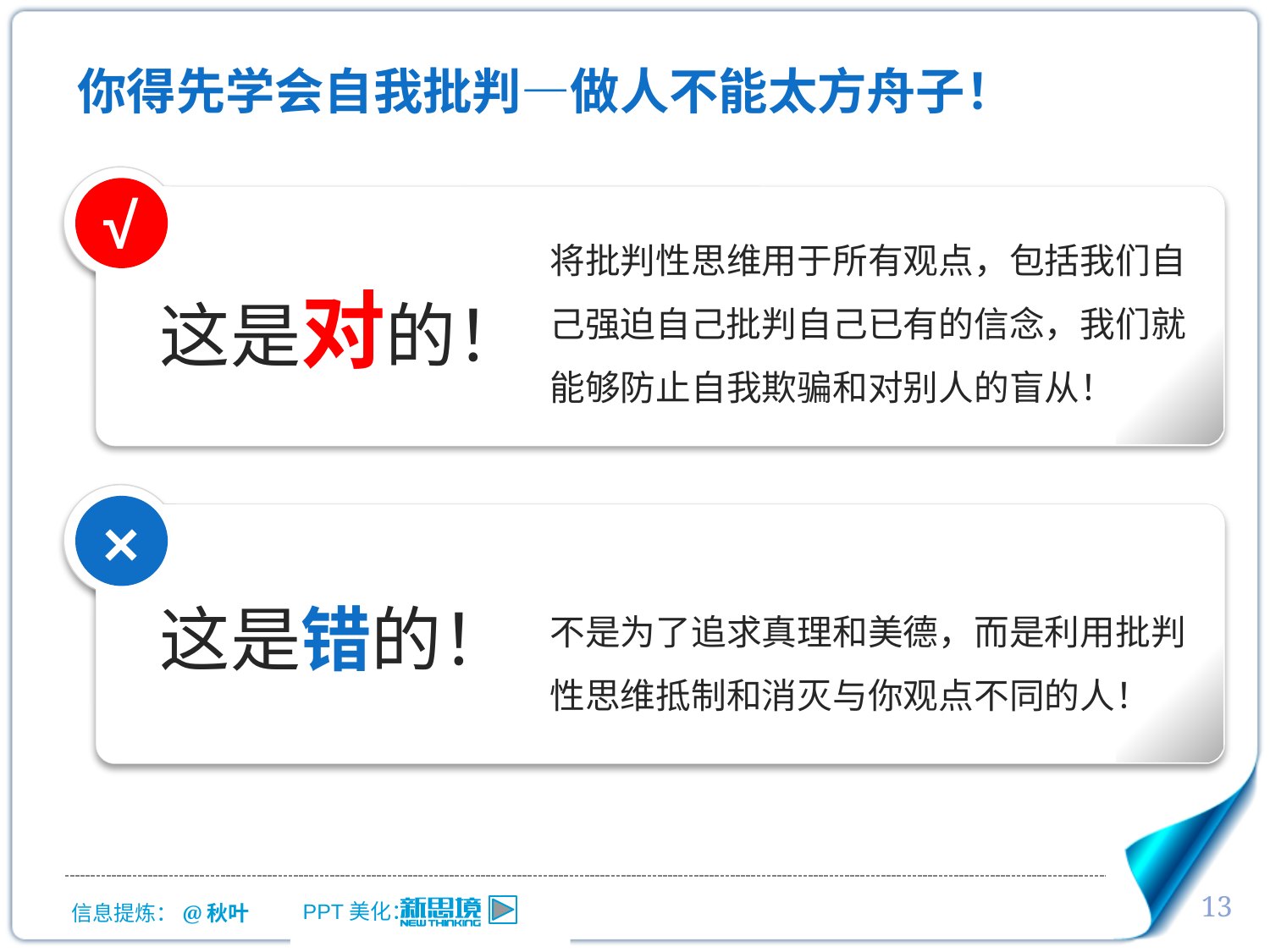

你得先学会自我批判—做人不能太方舟子！

√

将批判性思维用于所有观点，包括我们自己强迫自己批判自己已有的信念，我们就能够防止自我欺骗和对别人的盲从！
这是对的！

×

不是为了追求真理和美德，而是利用批判性思维抵制和消灭与你观点不同的人！
这是错的！
13